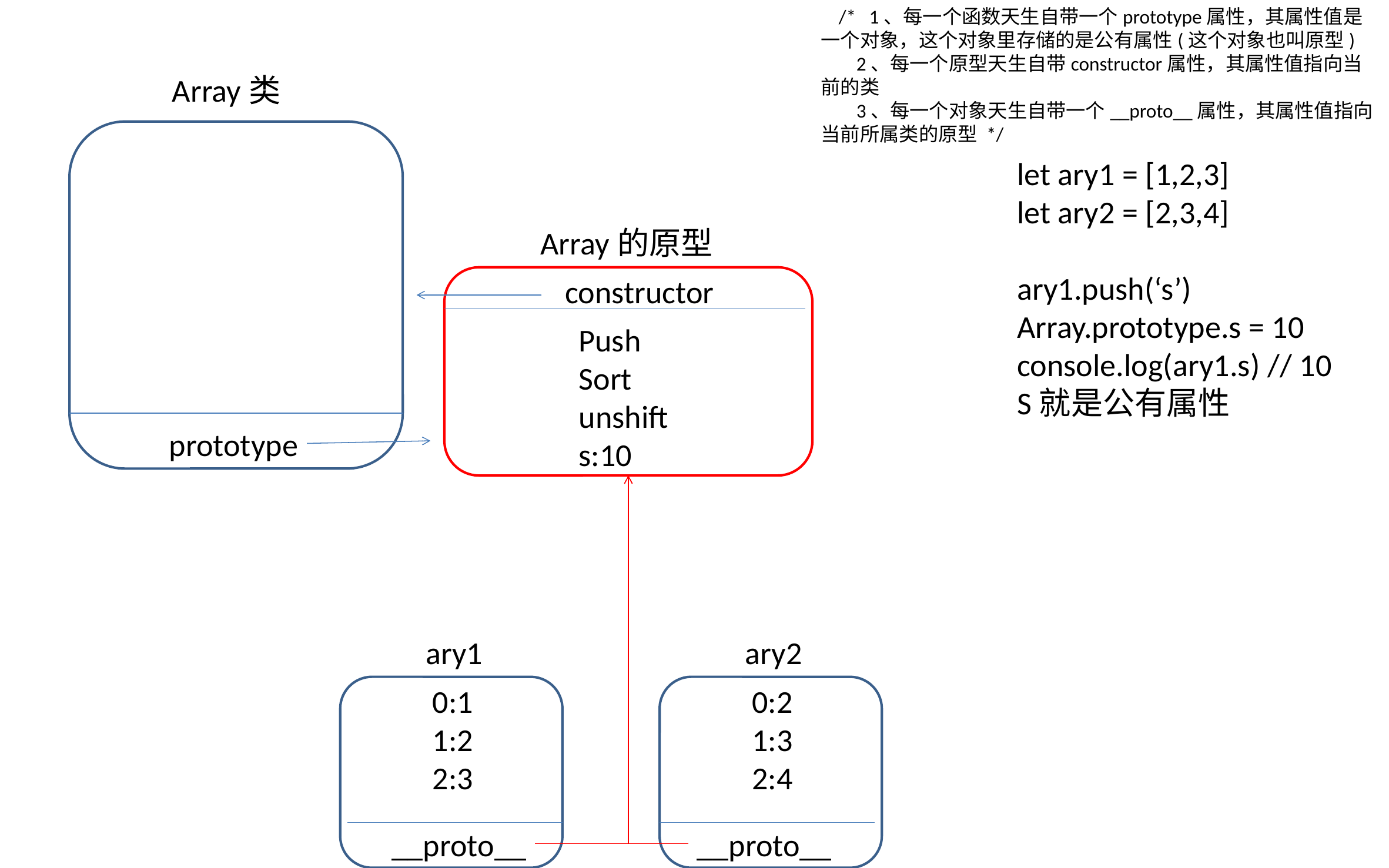

/*   1、每一个函数天生自带一个prototype属性，其属性值是一个对象，这个对象里存储的是公有属性(这个对象也叫原型)
        2、每一个原型天生自带constructor属性，其属性值指向当前的类
        3、每一个对象天生自带一个__proto__属性，其属性值指向当前所属类的原型 */

Array类

let ary1 = [1,2,3]
let ary2 = [2,3,4]

ary1.push(‘s’)
Array.prototype.s = 10
console.log(ary1.s) // 10
S就是公有属性
Array的原型

constructor
Push
Sort
unshift
s:10
prototype
ary1
ary2

0:1
1:2
2:3

0:2
1:3
2:4
__proto__
__proto__